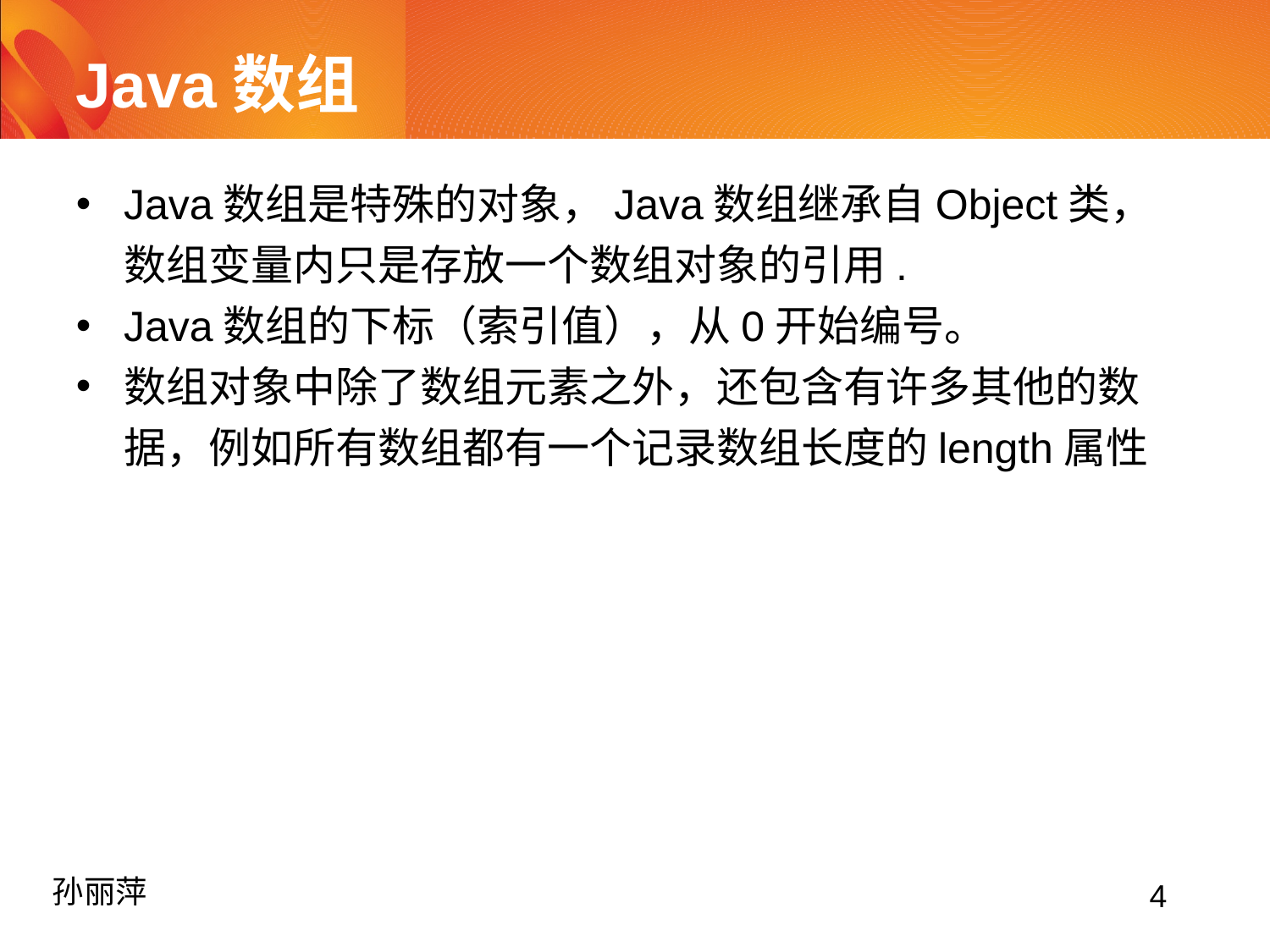

# Java数组
Java数组是特殊的对象，Java数组继承自Object类，数组变量内只是存放一个数组对象的引用.
Java数组的下标（索引值），从0开始编号。
数组对象中除了数组元素之外，还包含有许多其他的数据，例如所有数组都有一个记录数组长度的length属性